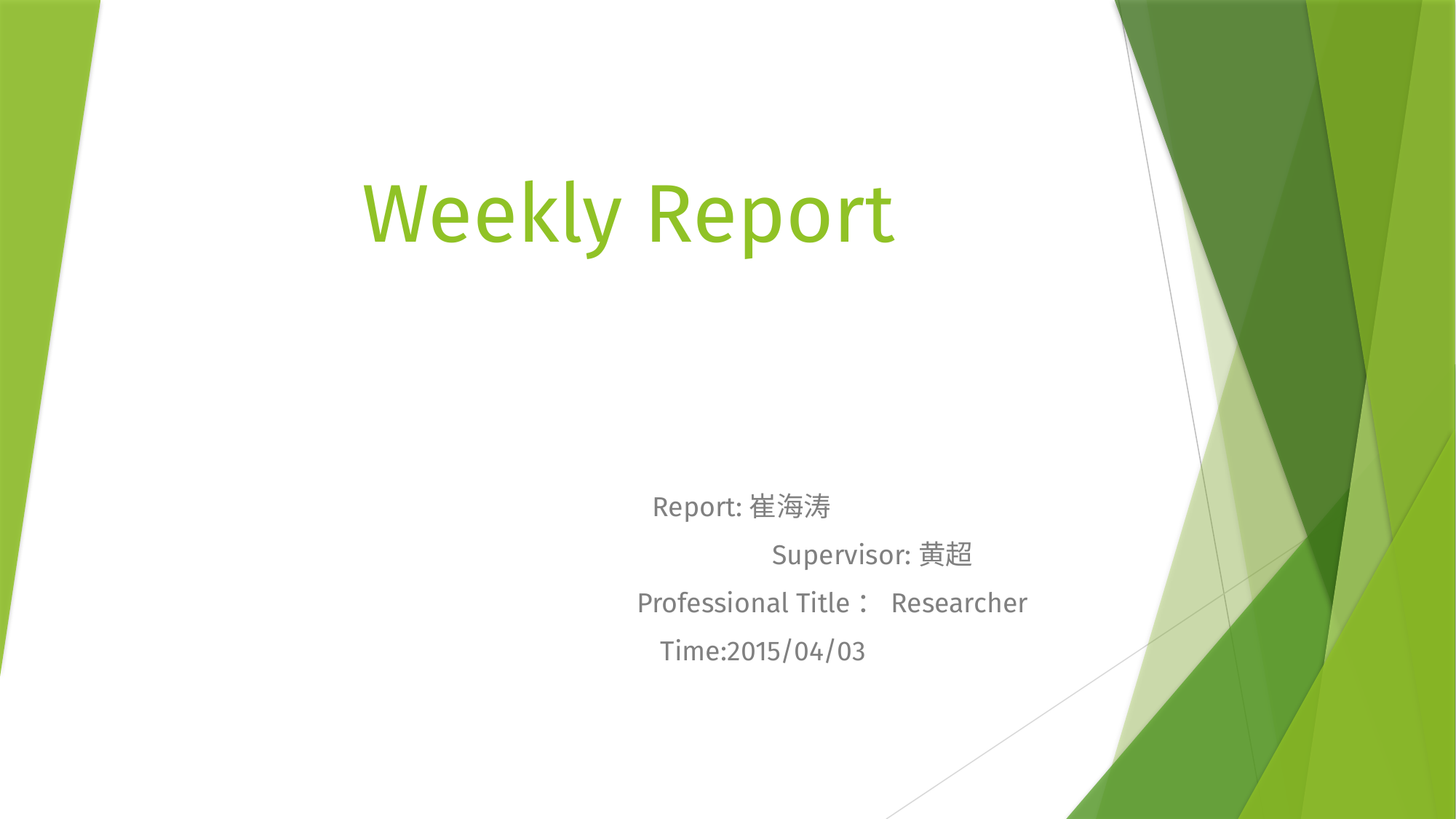

# Weekly Report
                           Report:崔海涛
				   Supervisor:黄超
                                                    Professional Title：Researcher
                                 Time:2015/04/03